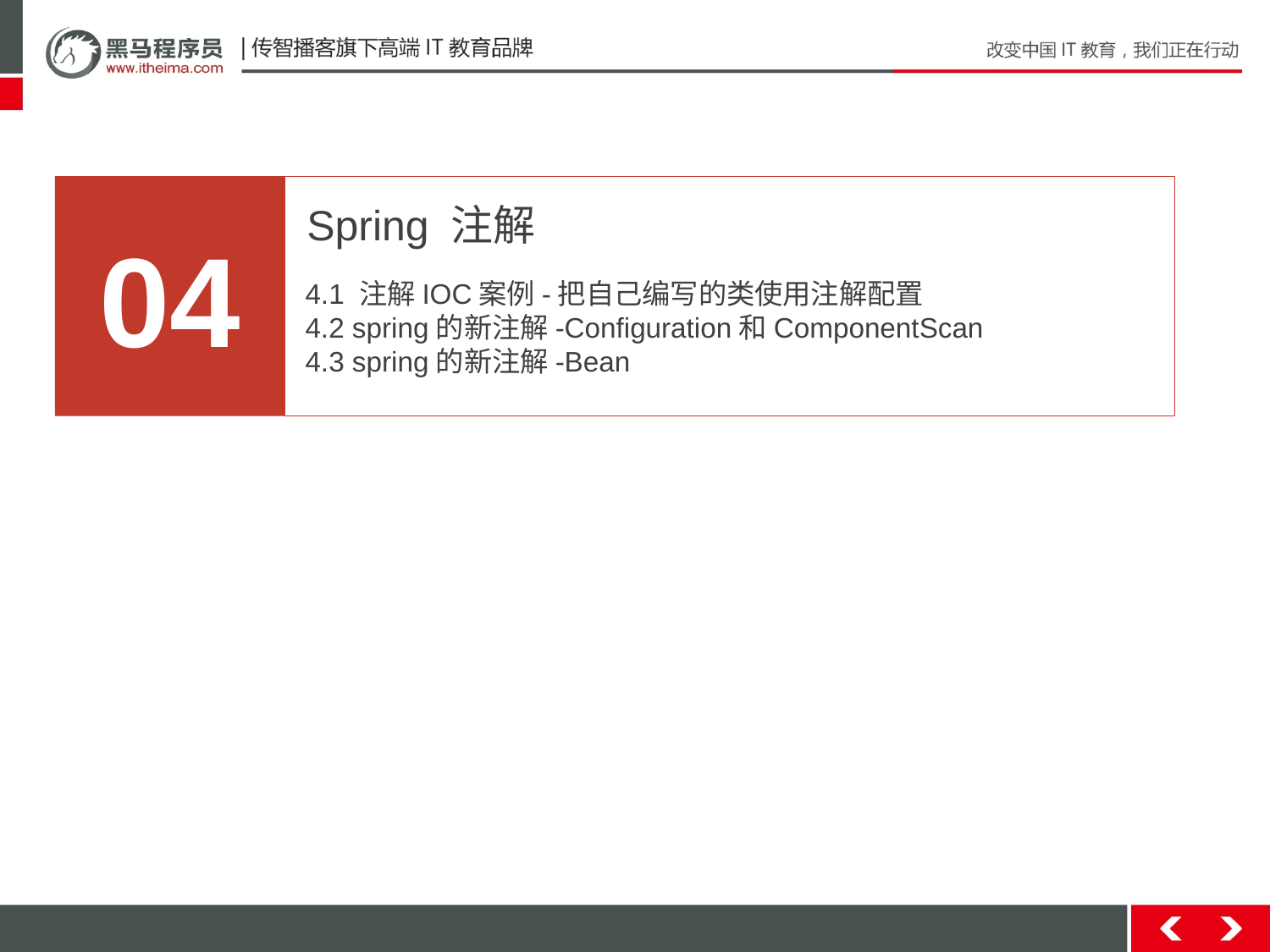

04

Spring 注解
4.1 注解IOC案例-把自己编写的类使用注解配置
4.2 spring的新注解-Configuration和ComponentScan
4.3 spring的新注解-Bean